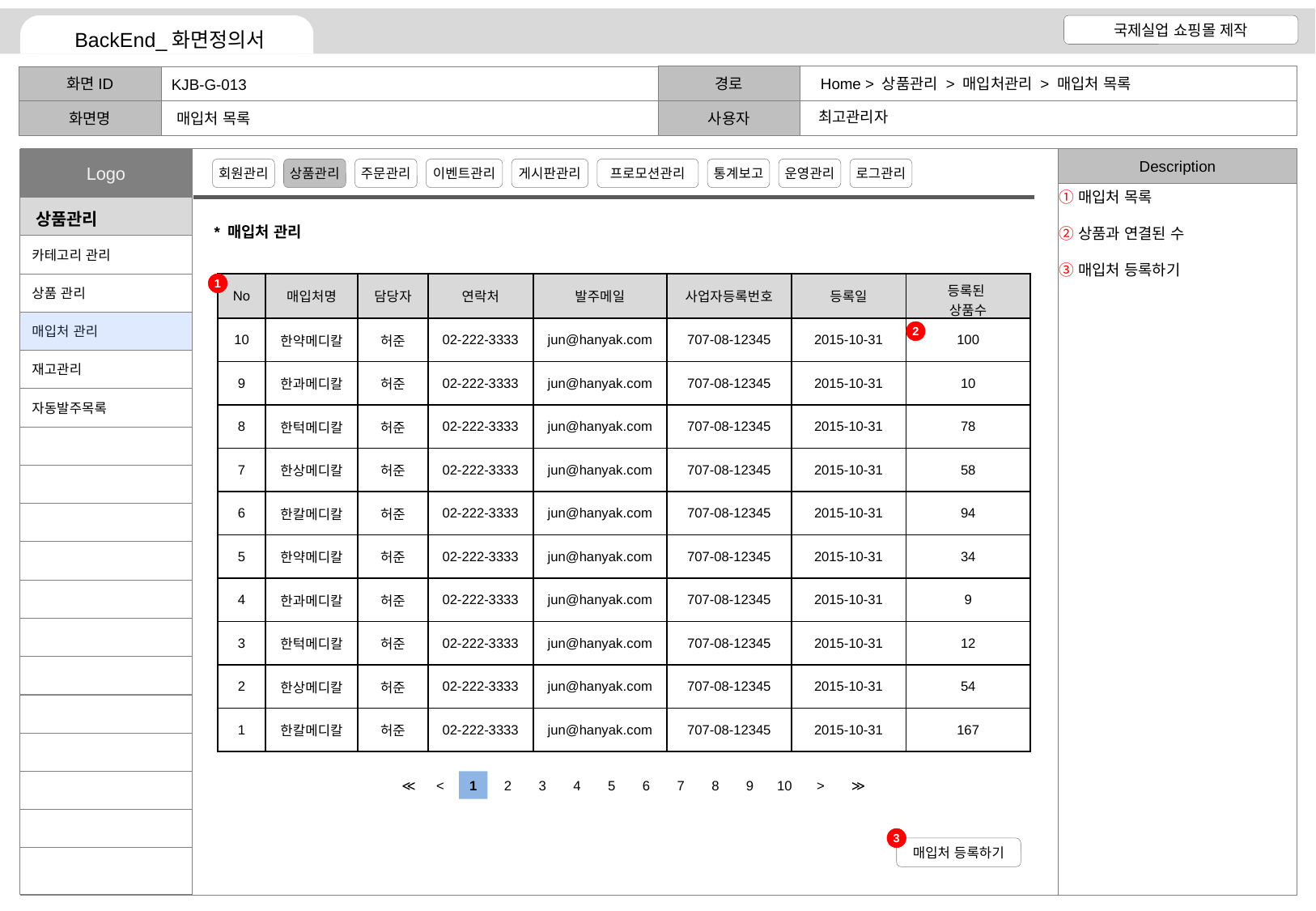

Home > 상품관리 > 매입처관리 > 매입처 목록
KJB-G-013
최고관리자
매입처 목록
매입처 목록

상품과 연결된 수

매입처 등록하기
* 매입처 관리
1
| No | 매입처명 | 담당자 | 연락처 | 발주메일 | 사업자등록번호 | 등록일 | 등록된 상품수 |
| --- | --- | --- | --- | --- | --- | --- | --- |
| 10 | 한약메디칼 | 허준 | 02-222-3333 | jun@hanyak.com | 707-08-12345 | 2015-10-31 | 100 |
| 9 | 한과메디칼 | 허준 | 02-222-3333 | jun@hanyak.com | 707-08-12345 | 2015-10-31 | 10 |
| 8 | 한턱메디칼 | 허준 | 02-222-3333 | jun@hanyak.com | 707-08-12345 | 2015-10-31 | 78 |
| 7 | 한상메디칼 | 허준 | 02-222-3333 | jun@hanyak.com | 707-08-12345 | 2015-10-31 | 58 |
| 6 | 한칼메디칼 | 허준 | 02-222-3333 | jun@hanyak.com | 707-08-12345 | 2015-10-31 | 94 |
| 5 | 한약메디칼 | 허준 | 02-222-3333 | jun@hanyak.com | 707-08-12345 | 2015-10-31 | 34 |
| 4 | 한과메디칼 | 허준 | 02-222-3333 | jun@hanyak.com | 707-08-12345 | 2015-10-31 | 9 |
| 3 | 한턱메디칼 | 허준 | 02-222-3333 | jun@hanyak.com | 707-08-12345 | 2015-10-31 | 12 |
| 2 | 한상메디칼 | 허준 | 02-222-3333 | jun@hanyak.com | 707-08-12345 | 2015-10-31 | 54 |
| 1 | 한칼메디칼 | 허준 | 02-222-3333 | jun@hanyak.com | 707-08-12345 | 2015-10-31 | 167 |

2
≪
<
1
2
3
4
5
6
7
8
9
10
>
≫
3
매입처 등록하기